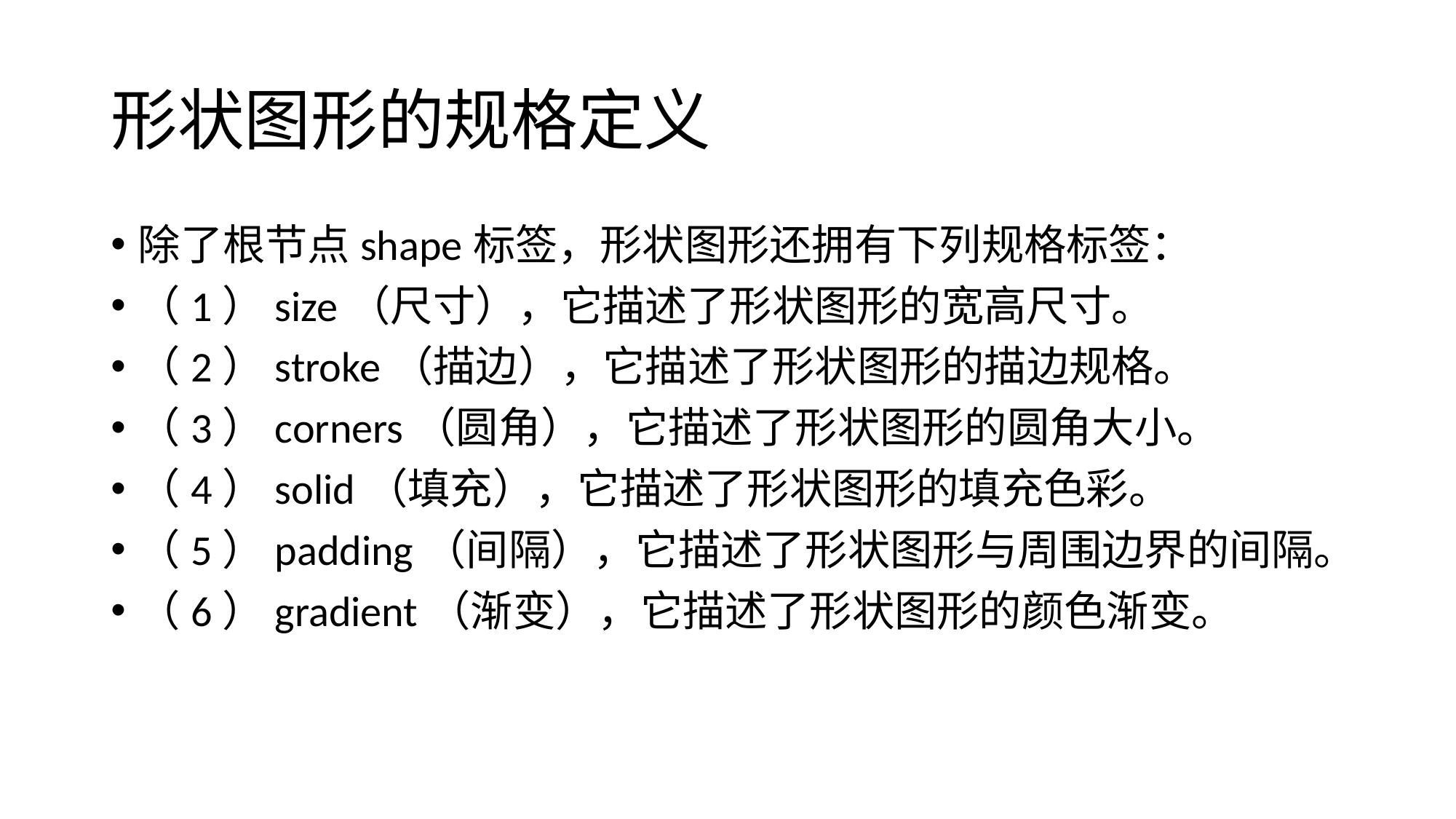

# 形状图形的规格定义
除了根节点shape标签，形状图形还拥有下列规格标签：
（1）size（尺寸），它描述了形状图形的宽高尺寸。
（2）stroke（描边），它描述了形状图形的描边规格。
（3）corners（圆角），它描述了形状图形的圆角大小。
（4）solid（填充），它描述了形状图形的填充色彩。
（5）padding（间隔），它描述了形状图形与周围边界的间隔。
（6）gradient（渐变），它描述了形状图形的颜色渐变。